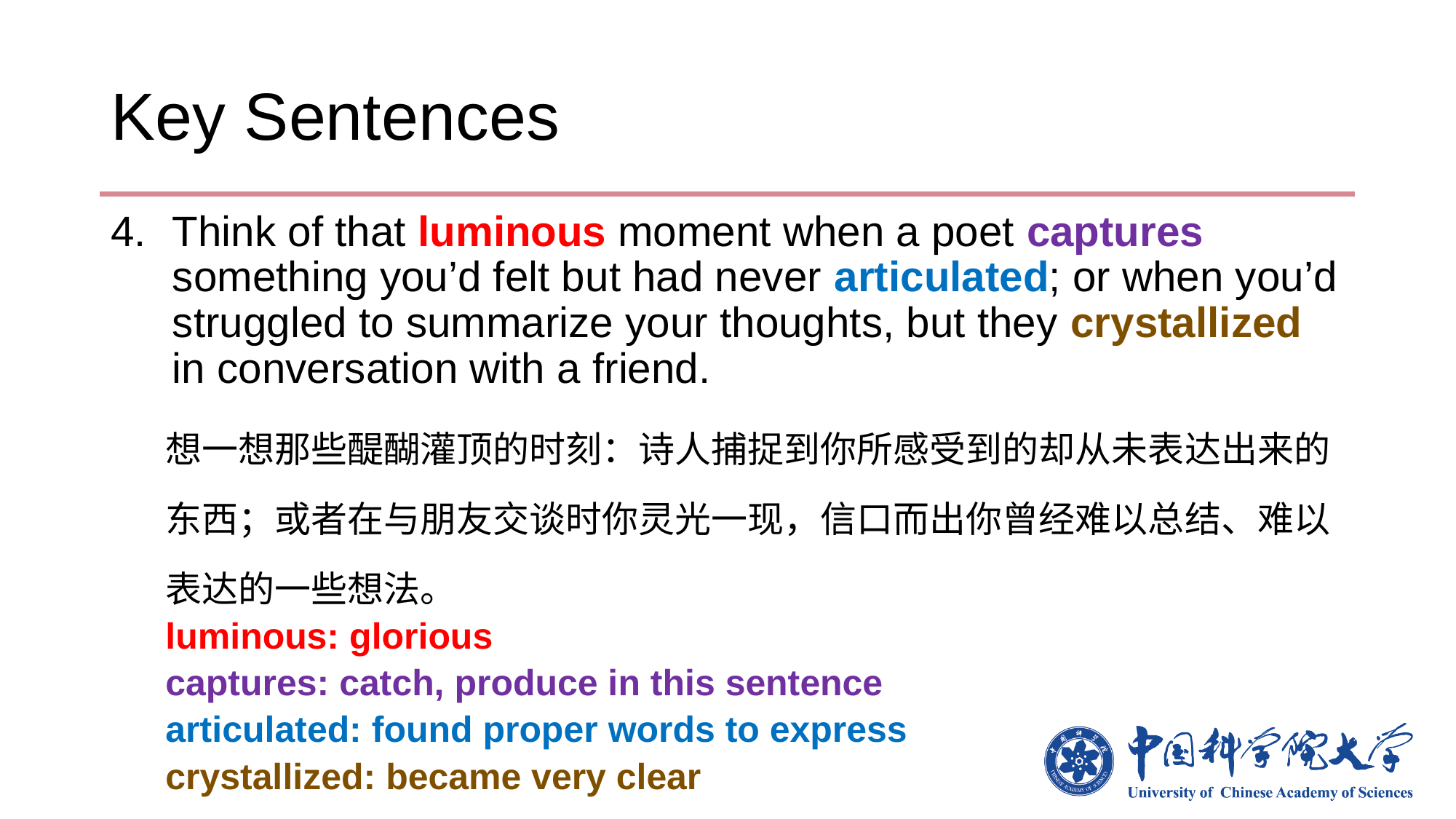

# Key Sentences
Think of that luminous moment when a poet captures something you’d felt but had never articulated; or when you’d struggled to summarize your thoughts, but they crystallized in conversation with a friend.
想一想那些醍醐灌顶的时刻：诗人捕捉到你所感受到的却从未表达出来的东西；或者在与朋友交谈时你灵光一现，信口而出你曾经难以总结、难以表达的一些想法。
luminous: glorious
captures: catch, produce in this sentence
articulated: found proper words to express
crystallized: became very clear